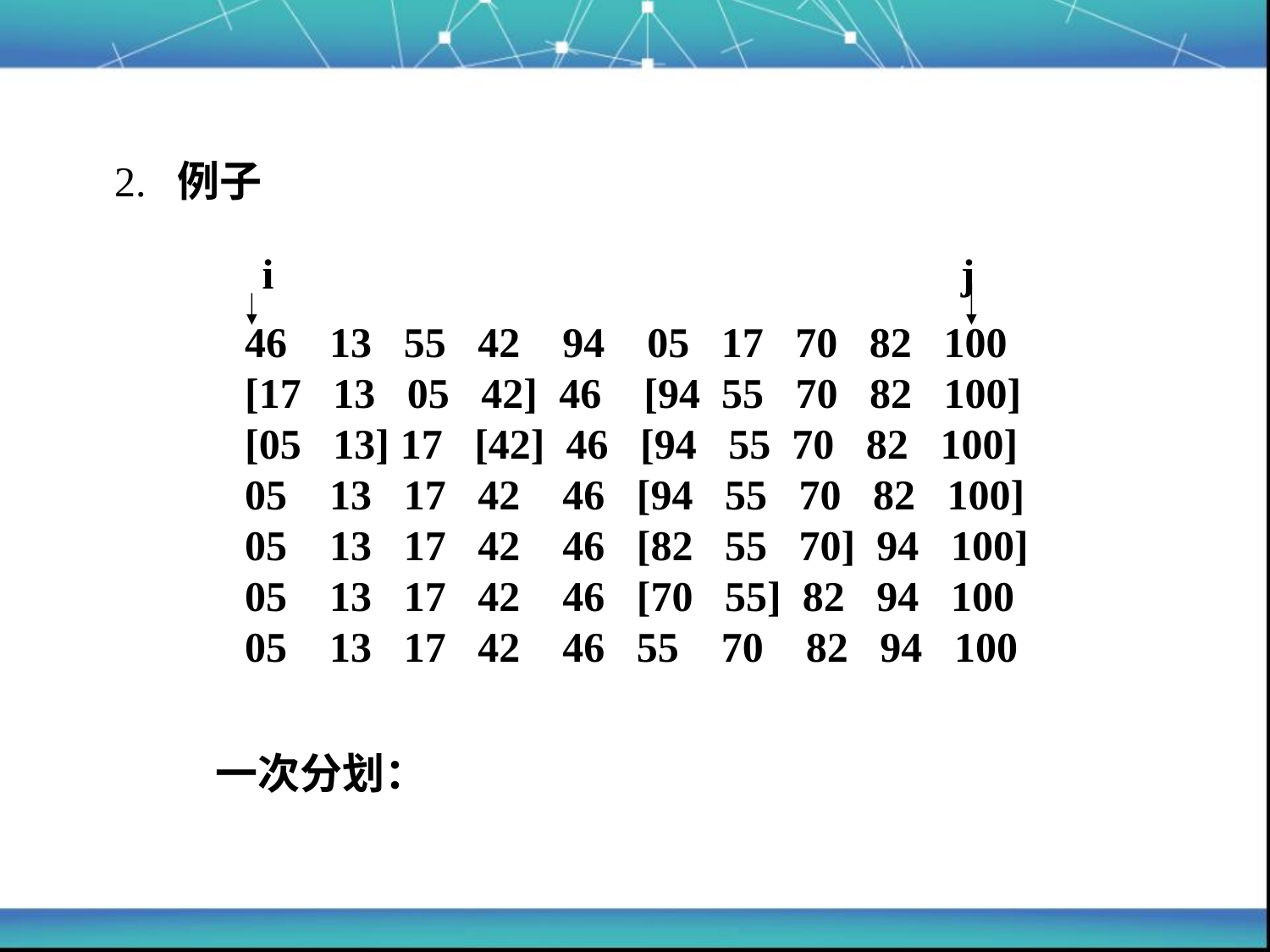

2.  例子
i
j

46    13   55   42    94    05   17   70   82   100
[17   13   05   42]  46    [94  55   70   82   100]
[05   13] 17   [42]  46   [94   55  70   82   100]
05    13   17   42    46   [94   55   70   82   100]
05    13   17   42    46   [82   55   70]  94   100]
05    13   17   42    46   [70   55]  82   94   100
05    13   17   42    46   55    70    82   94   100
一次分划：